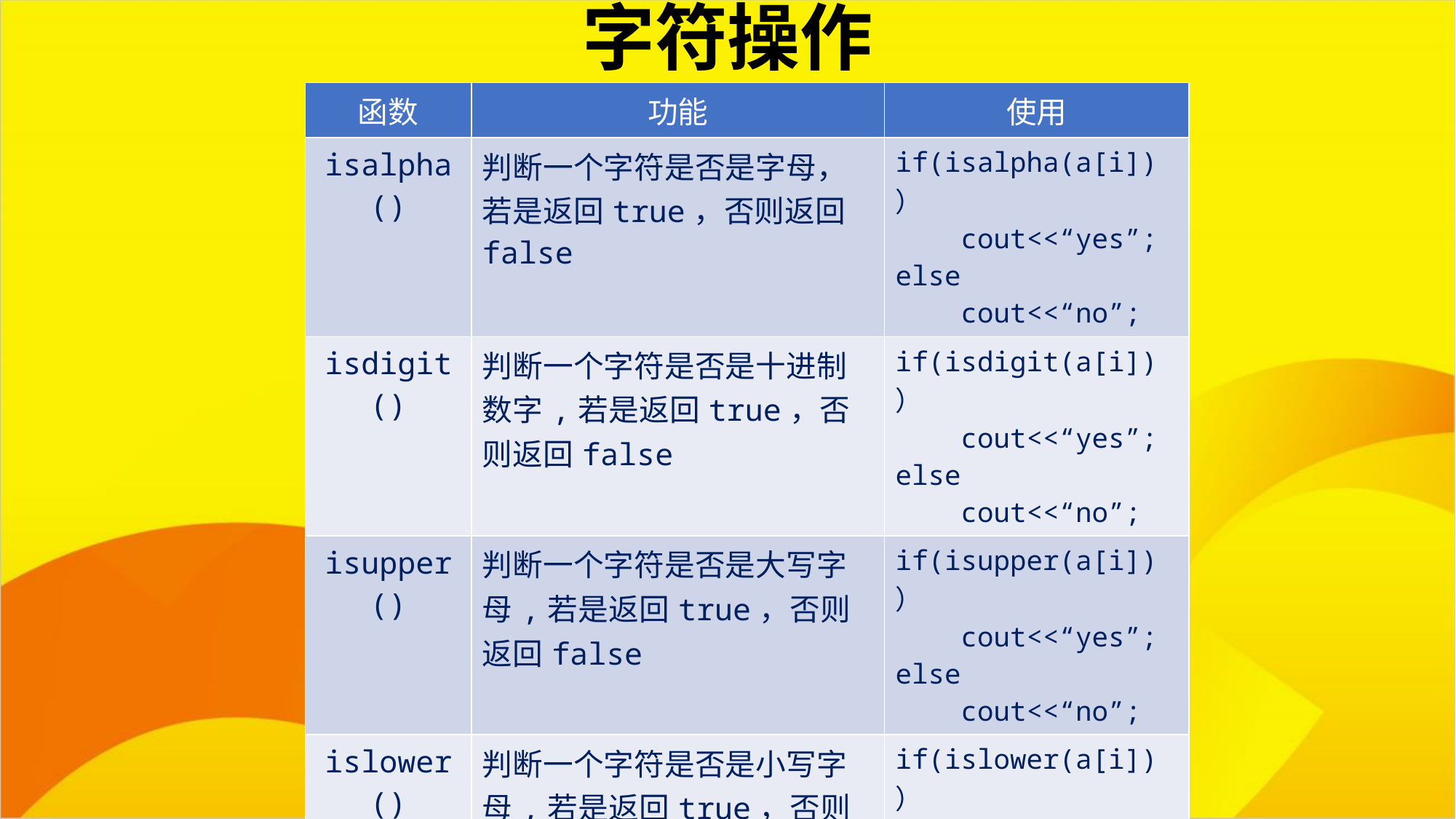

字符操作
| 函数 | 功能 | 使用 |
| --- | --- | --- |
| isalpha() | 判断一个字符是否是字母，若是返回true，否则返回false | if(isalpha(a[i])） cout<<“yes”; else cout<<“no”; |
| isdigit() | 判断一个字符是否是十进制数字,若是返回true，否则返回false | if(isdigit(a[i])） cout<<“yes”; else cout<<“no”; |
| isupper() | 判断一个字符是否是大写字母,若是返回true，否则返回false | if(isupper(a[i])） cout<<“yes”; else cout<<“no”; |
| islower() | 判断一个字符是否是小写字母,若是返回true，否则返回false | if(islower(a[i])） cout<<“yes”; else cout<<“no”; |
| tolower() | 将大写字母转换为小写字母 | char A=tolower(a[i]) |
| toupper() | 将小写字母转换为大写字母 | char a=tolower(A[i]) |